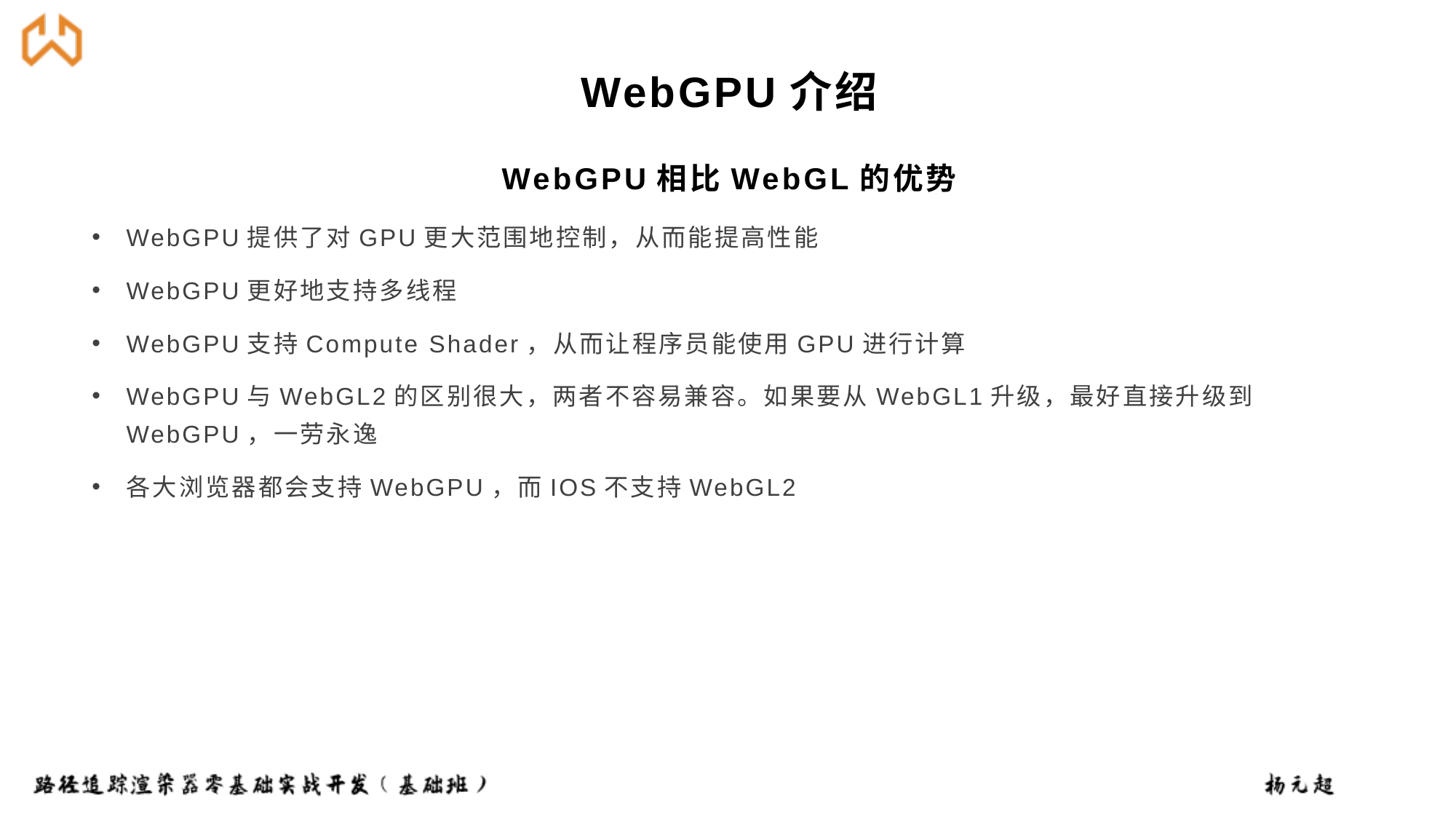

# WebGPU介绍
WebGPU相比WebGL的优势
WebGPU提供了对GPU更大范围地控制，从而能提高性能
WebGPU更好地支持多线程
WebGPU支持Compute Shader，从而让程序员能使用GPU进行计算
WebGPU与WebGL2的区别很大，两者不容易兼容。如果要从WebGL1升级，最好直接升级到WebGPU，一劳永逸
各大浏览器都会支持WebGPU，而IOS不支持WebGL2